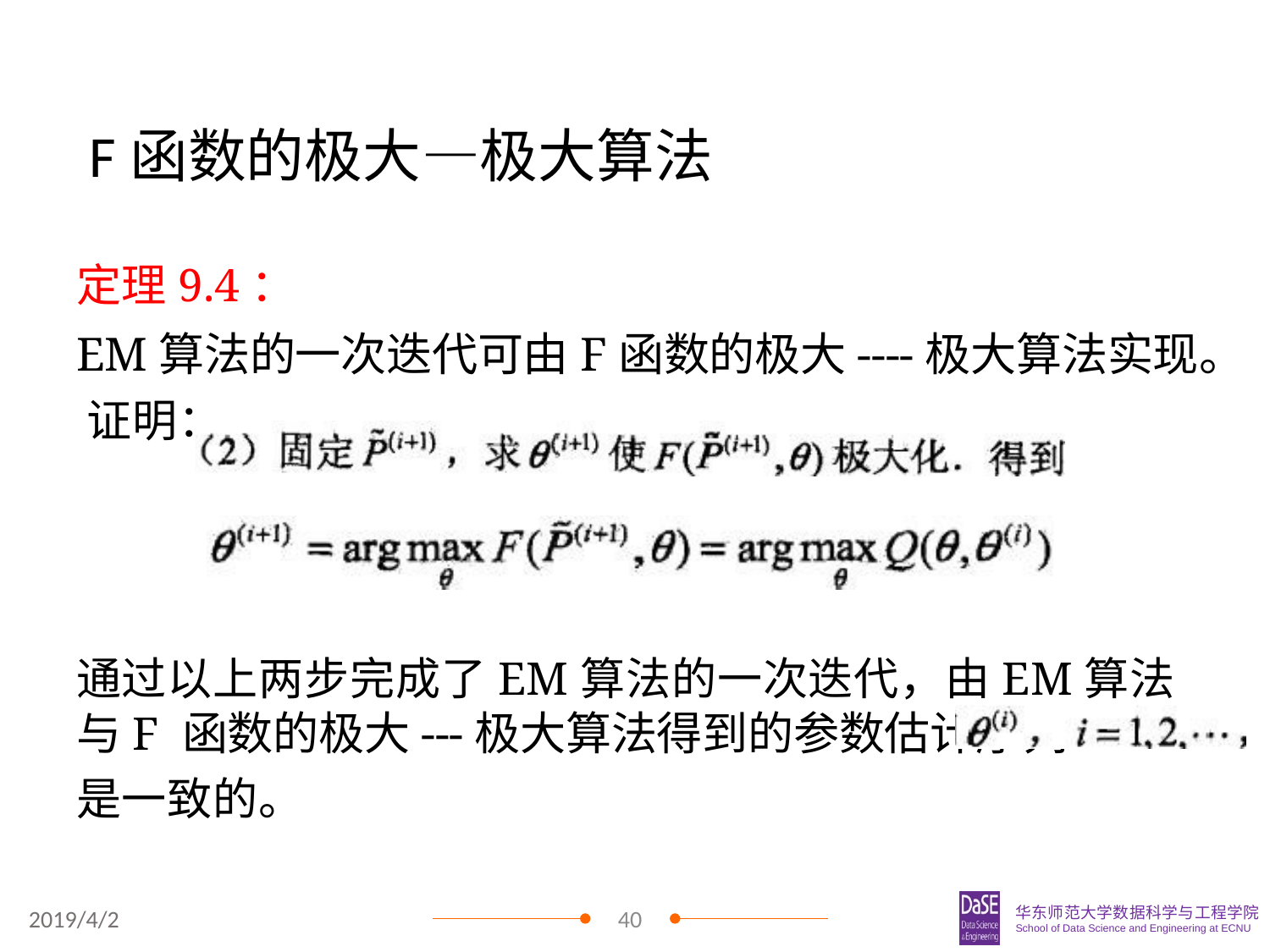

# F函数的极大—极大算法
定理9.4：
EM算法的一次迭代可由F函数的极大----极大算法实现。 证明：

通过以上两步完成了EM算法的一次迭代，由EM算法与F 函数的极大---极大算法得到的参数估计序列
是一致的。